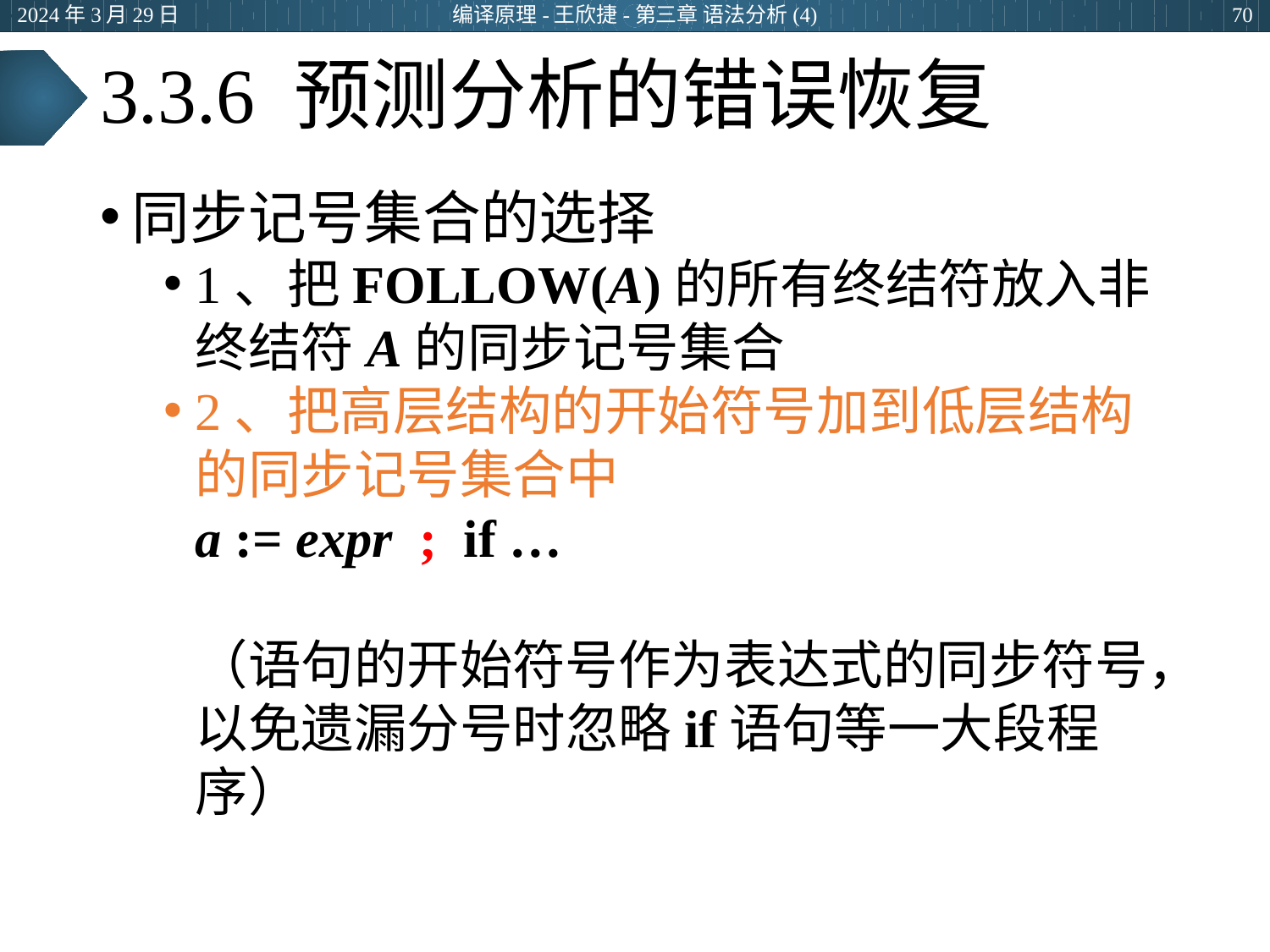

2024年3月29日
编译原理-王欣捷-第三章 语法分析(4)
70
# 3.3.6 预测分析的错误恢复
同步记号集合的选择
1、把FOLLOW(A)的所有终结符放入非终结符A的同步记号集合
2、把高层结构的开始符号加到低层结构的同步记号集合中
	a := expr  ;  if …

	（语句的开始符号作为表达式的同步符号，以免遗漏分号时忽略if语句等一大段程序）